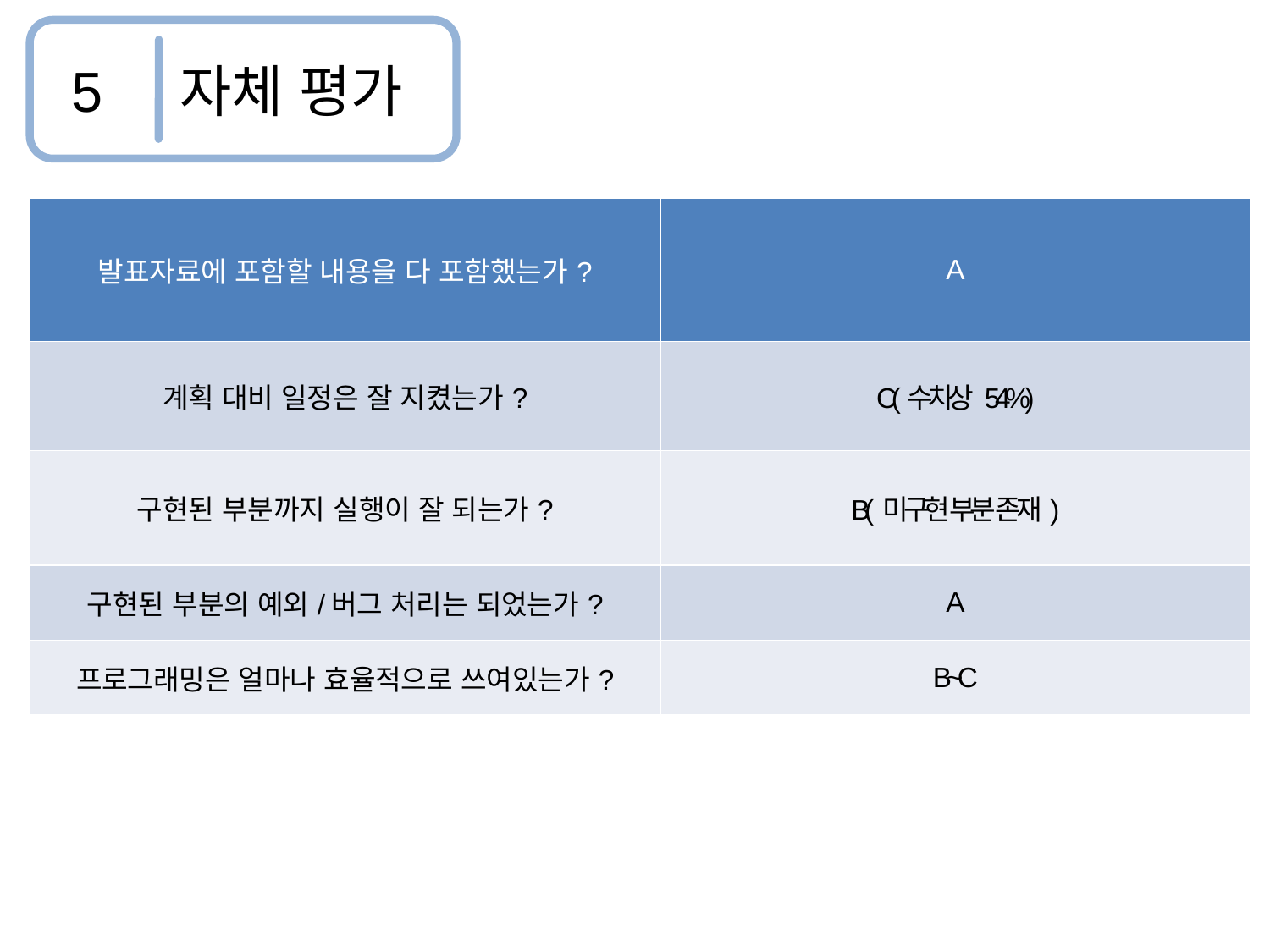

5    자체 평가
| 발표자료에 포함할 내용을 다 포함했는가? | A |
| --- | --- |
| 계획 대비 일정은 잘 지켰는가? | C(수치상 54%) |
| 구현된 부분까지 실행이 잘 되는가? | B( 미구현 부분 존재) |
| 구현된 부분의 예외/버그 처리는 되었는가? | A |
| 프로그래밍은 얼마나 효율적으로 쓰여있는가? | B~C |